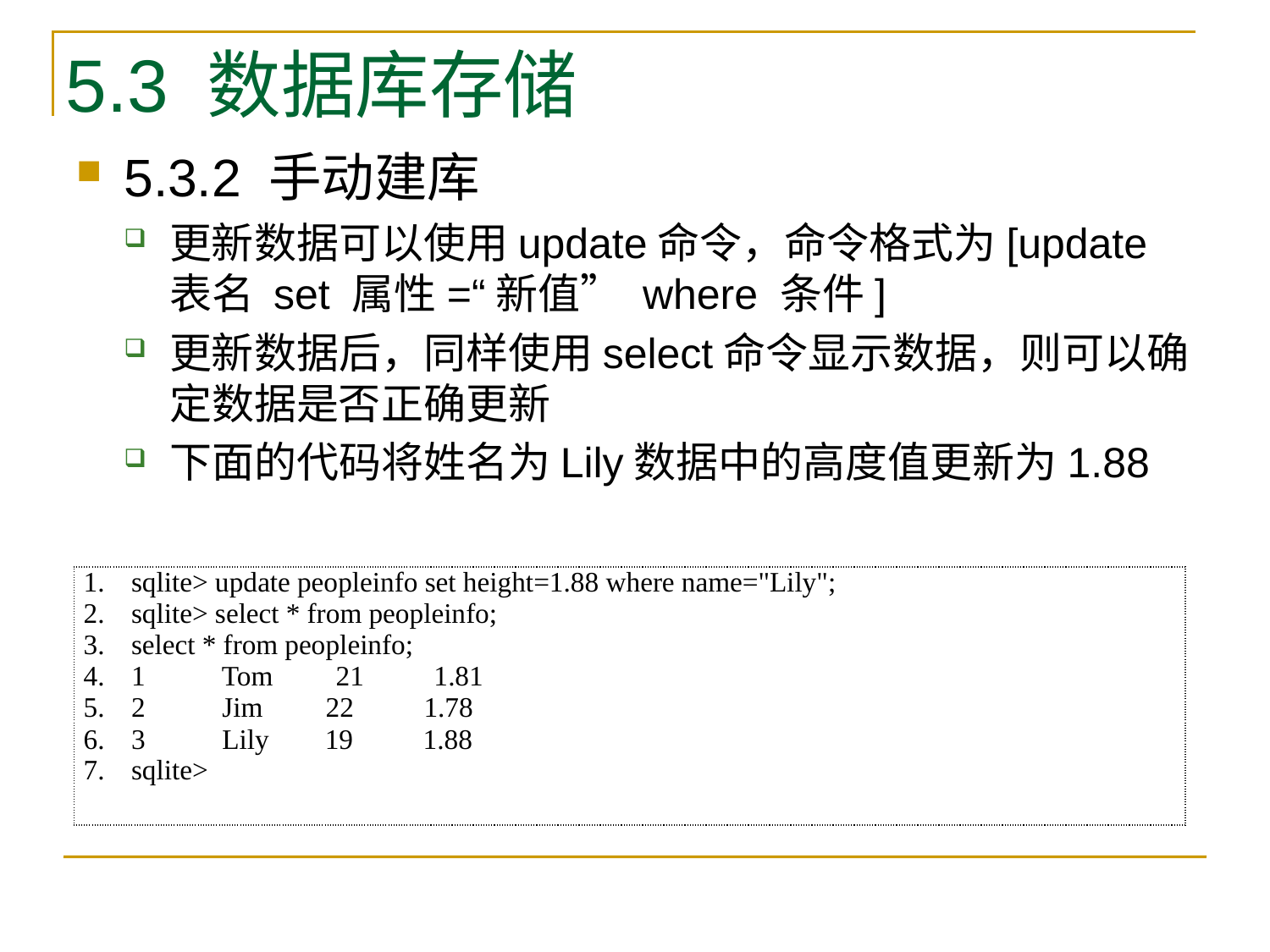

# 5.3 数据库存储
5.3.2 手动建库
更新数据可以使用update命令，命令格式为[update 表名 set 属性=“新值” where 条件]
更新数据后，同样使用select命令显示数据，则可以确定数据是否正确更新
下面的代码将姓名为Lily数据中的高度值更新为1.88

| sqlite> update peopleinfo set height=1.88 where name="Lily"; sqlite> select \* from peopleinfo; select \* from peopleinfo; 1 Tom 21 1.81 2 Jim 22 1.78 3 Lily 19 1.88 sqlite> |
| --- |